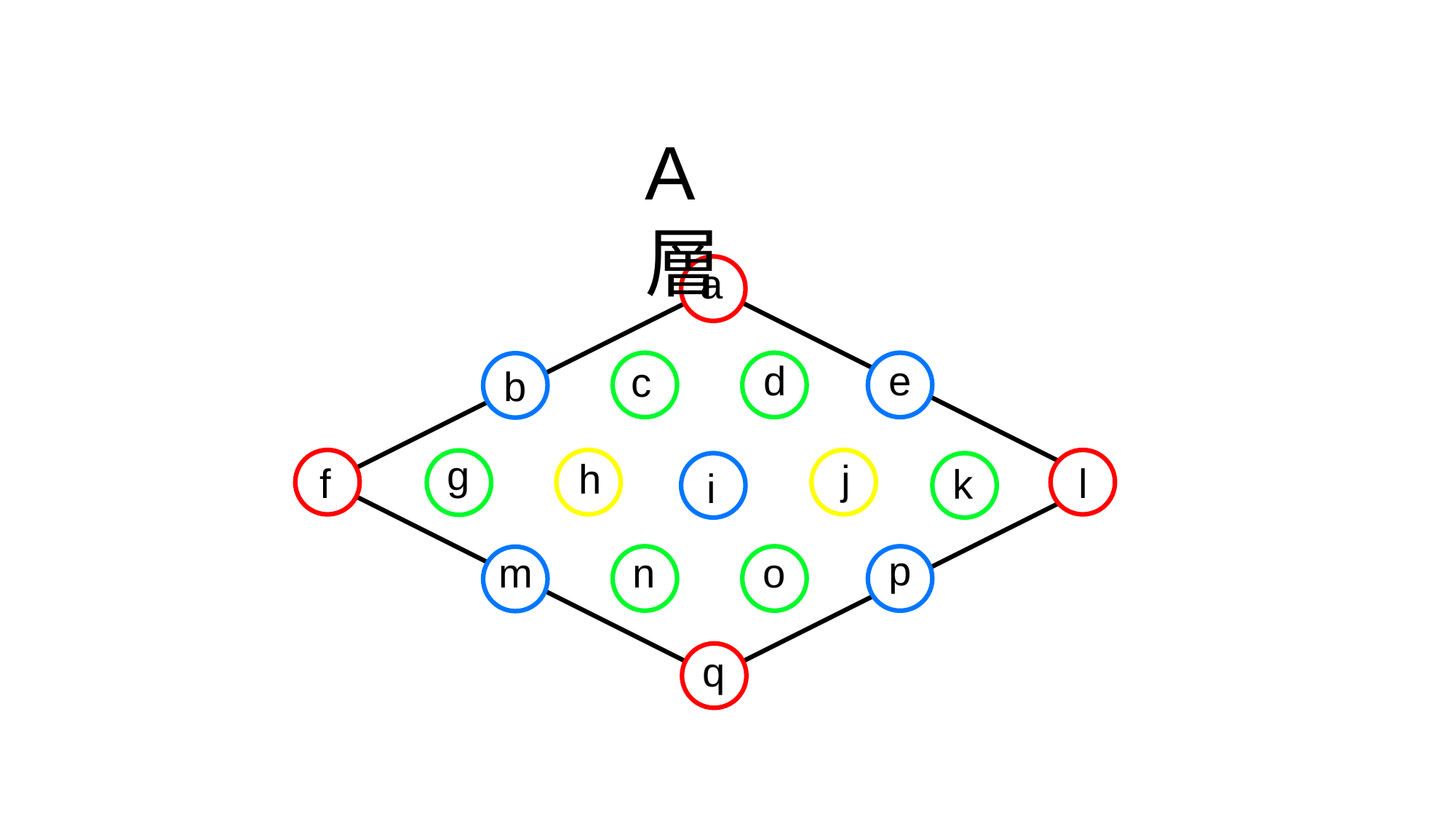

A 層
a

d
e
c

b
g
h
j

f
l
k

i
p
m
n
o

q